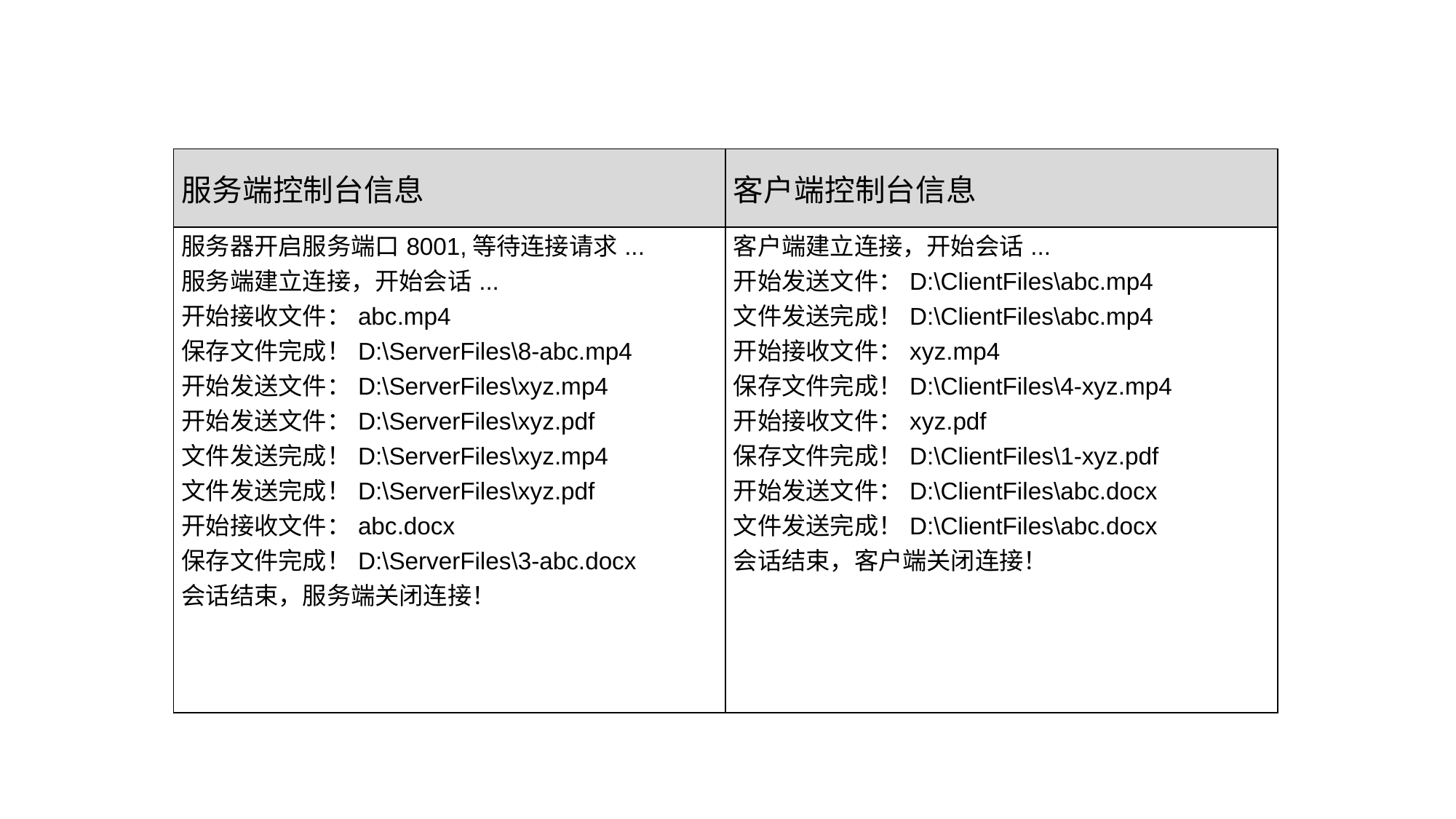

| 服务端控制台信息 | 客户端控制台信息 |
| --- | --- |
| 服务器开启服务端口8001,等待连接请求... 服务端建立连接，开始会话... 开始接收文件：abc.mp4 保存文件完成！D:\ServerFiles\8-abc.mp4 开始发送文件：D:\ServerFiles\xyz.mp4 开始发送文件：D:\ServerFiles\xyz.pdf 文件发送完成！D:\ServerFiles\xyz.mp4 文件发送完成！D:\ServerFiles\xyz.pdf 开始接收文件：abc.docx 保存文件完成！D:\ServerFiles\3-abc.docx 会话结束，服务端关闭连接！ | 客户端建立连接，开始会话... 开始发送文件：D:\ClientFiles\abc.mp4 文件发送完成！D:\ClientFiles\abc.mp4 开始接收文件：xyz.mp4 保存文件完成！D:\ClientFiles\4-xyz.mp4 开始接收文件：xyz.pdf 保存文件完成！D:\ClientFiles\1-xyz.pdf 开始发送文件：D:\ClientFiles\abc.docx 文件发送完成！D:\ClientFiles\abc.docx 会话结束，客户端关闭连接！ |